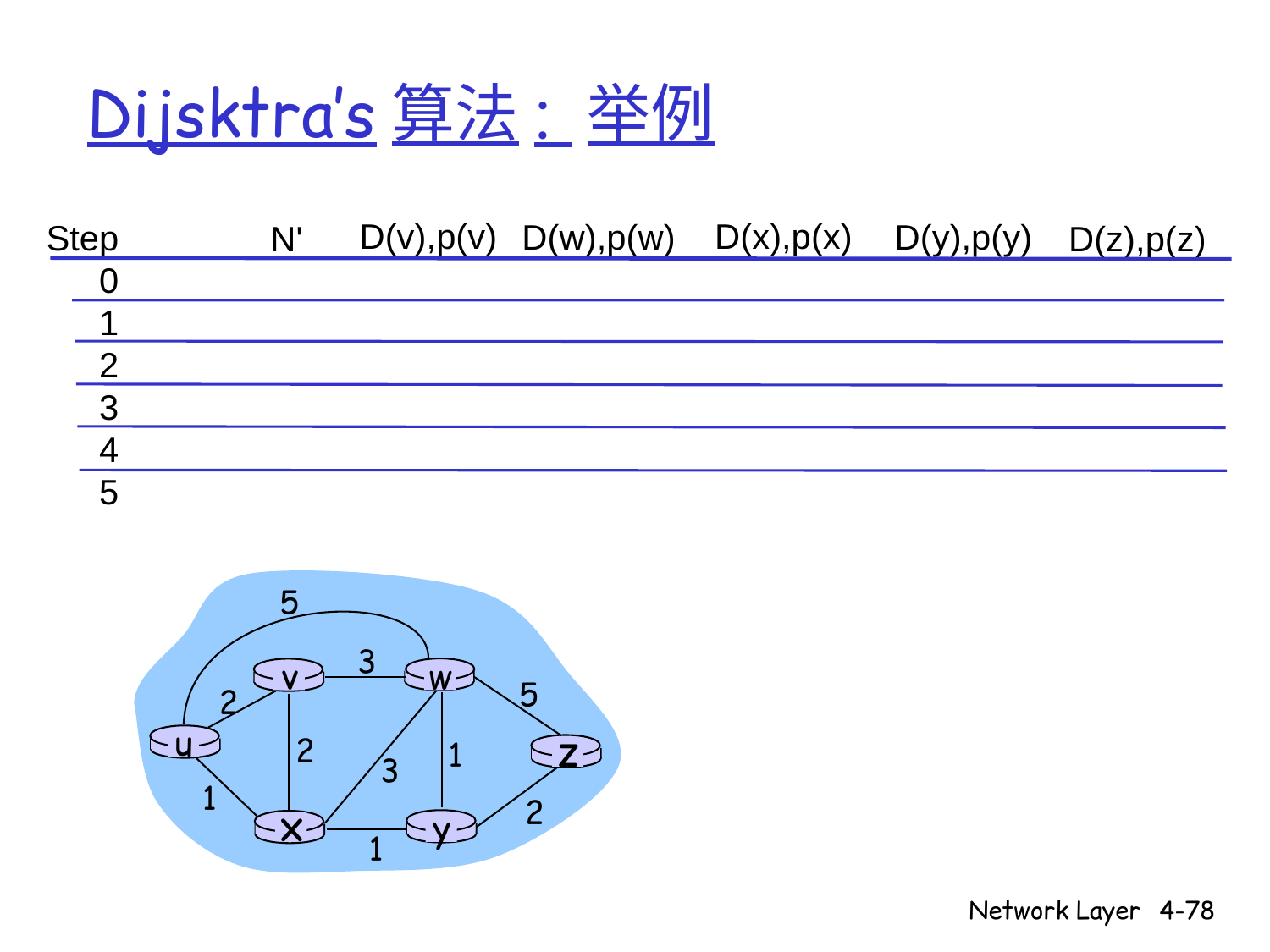

# Dijsktra’s算法: 举例
D(v),p(v)

D(x),p(x)

D(w),p(w)

D(y),p(y)

Step
0
1
2
3
4
5
N'

D(z),p(z)

5

3
v

w

5

2

u

z

2

1

3

1
2
x

y

1

Network Layer
4-78